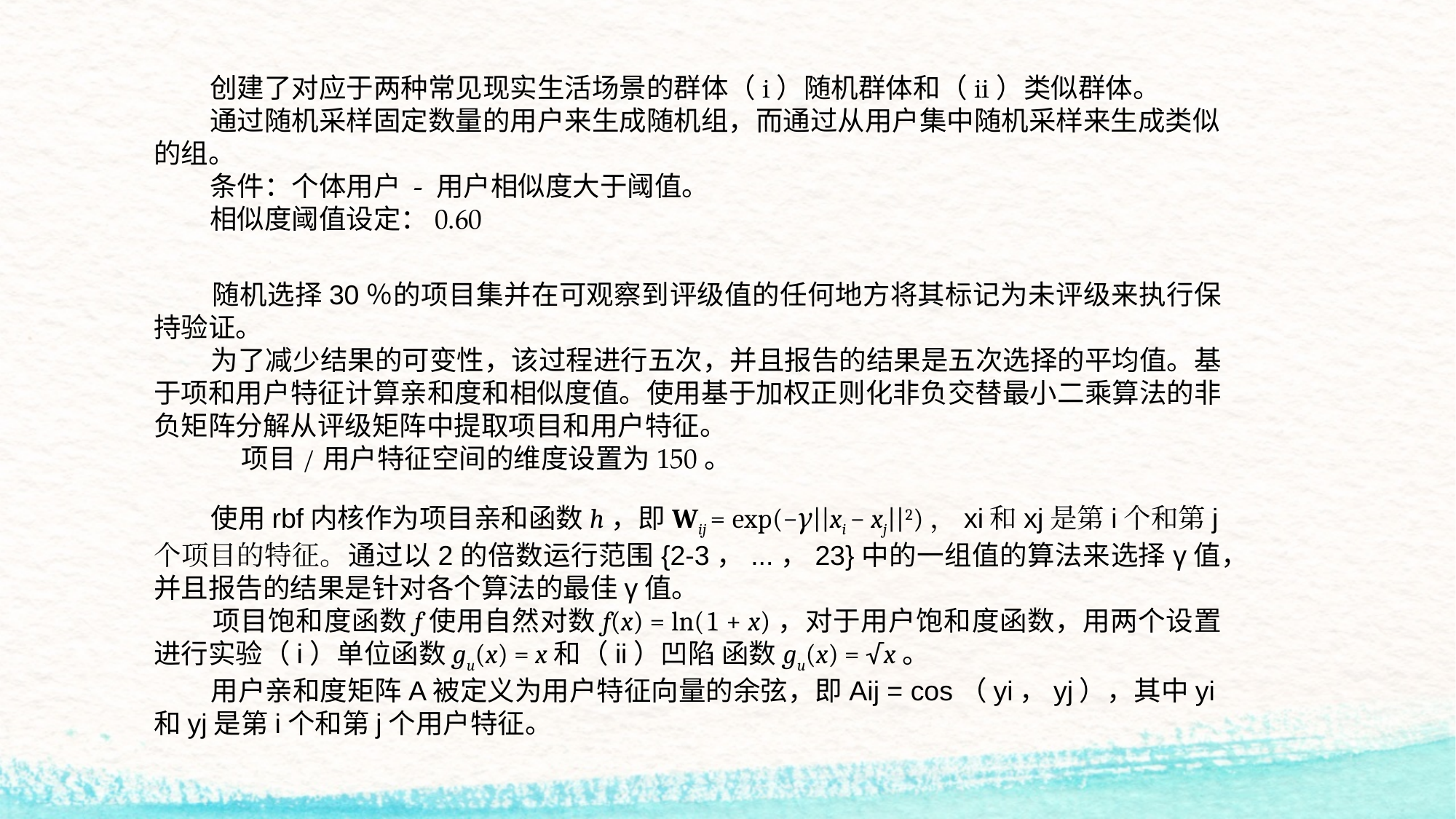

创建了对应于两种常见现实生活场景的群体（i）随机群体和（ii）类似群体。
        通过随机采样固定数量的用户来生成随机组，而通过从用户集中随机采样来生成类似的组。
        条件：个体用户 - 用户相似度大于阈值。
        相似度阈值设定：0.60
   随机选择30％的项目集并在可观察到评级值的任何地方将其标记为未评级来执行保持验证。
   为了减少结果的可变性，该过程进行五次，并且报告的结果是五次选择的平均值。基于项和用户特征计算亲和度和相似度值。使用基于加权正则化非负交替最小二乘算法的非负矩阵分解从评级矩阵中提取项目和用户特征。
        项目/用户特征空间的维度设置为150。
   使用rbf内核作为项目亲和函数h，即Wij = exp(−γ||xi − xj||2)，xi和xj是第i个和第j个项目的特征。通过以2的倍数运行范围{2-3，...，23}中的一组值的算法来选择γ值，并且报告的结果是针对各个算法的最佳γ值。
   项目饱和度函数f使用自然对数f(x) = ln(1 + x)，对于用户饱和度函数，用两个设置进行实验（i）单位函数gu(x) = x和（ii）凹陷 函数gu(x) = √x。
   用户亲和度矩阵A被定义为用户特征向量的余弦，即Aij = cos（yi，yj），其中yi和yj是第i个和第j个用户特征。